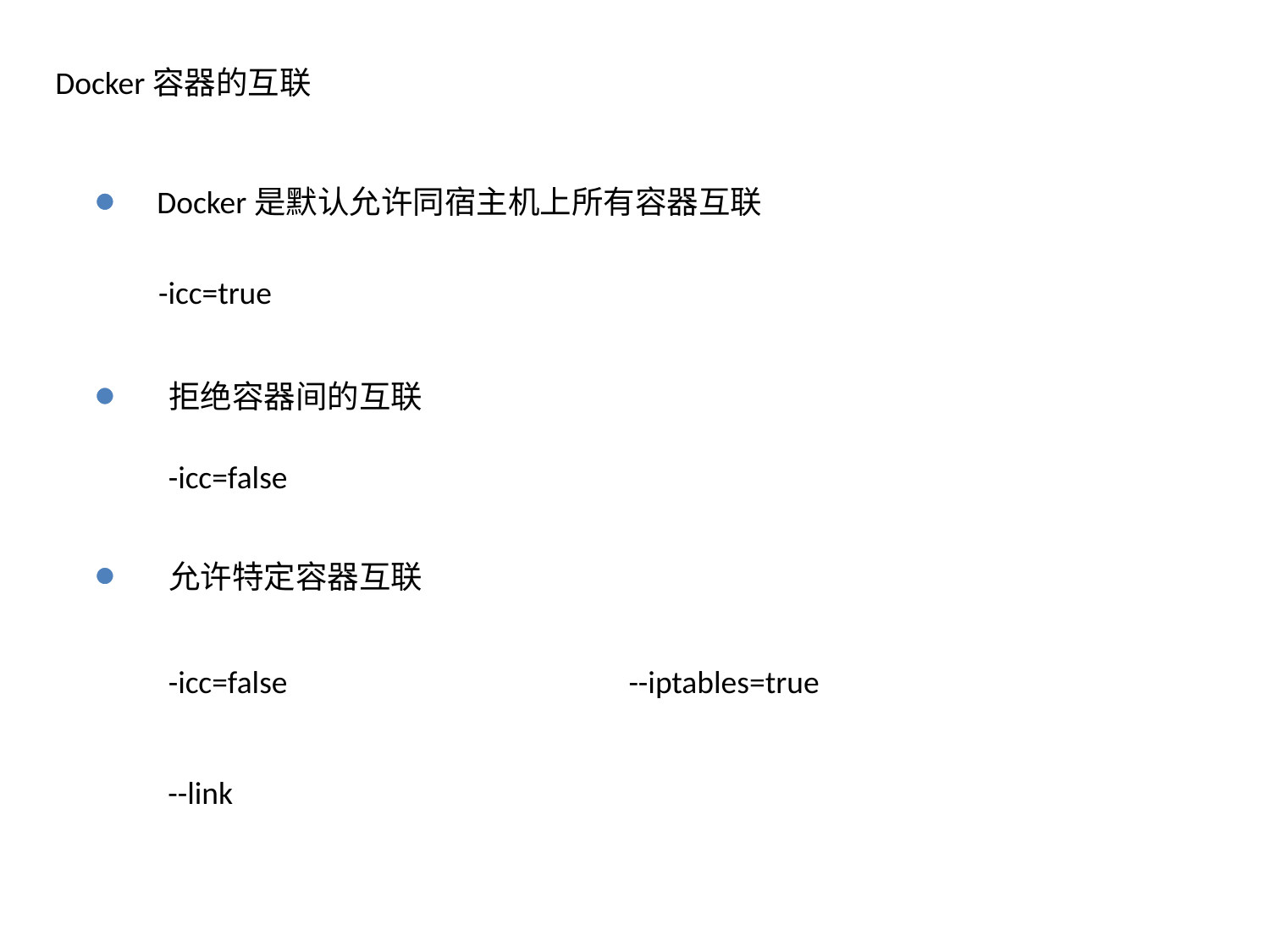

Docker容器的互联
Docker是默认允许同宿主机上所有容器互联

-icc=true
拒绝容器间的互联

-icc=false
允许特定容器互联

--iptables=true
-icc=false
--link